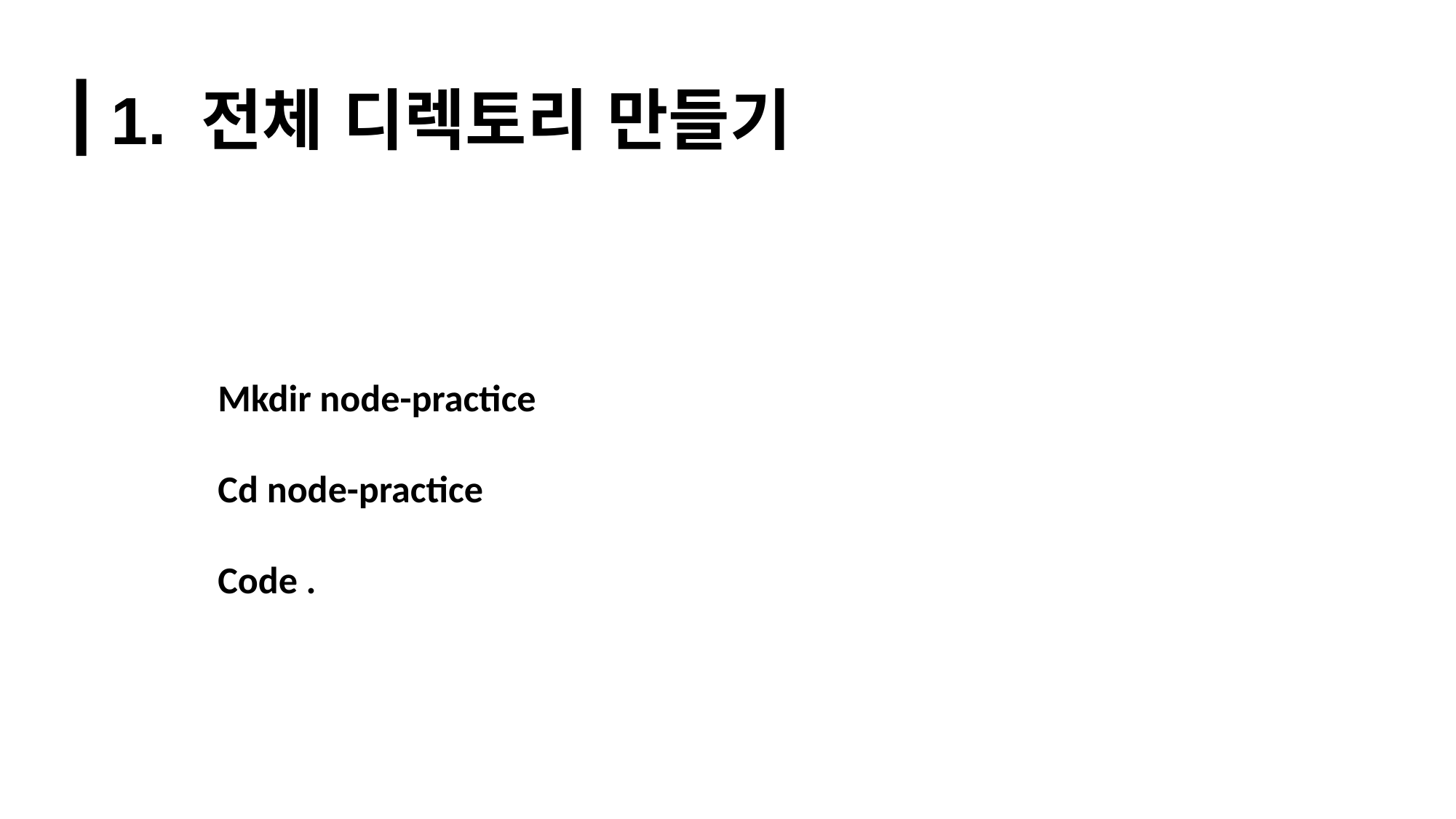

# 1. 전체 디렉토리 만들기

Mkdir node-practice
Cd node-practice
Code .